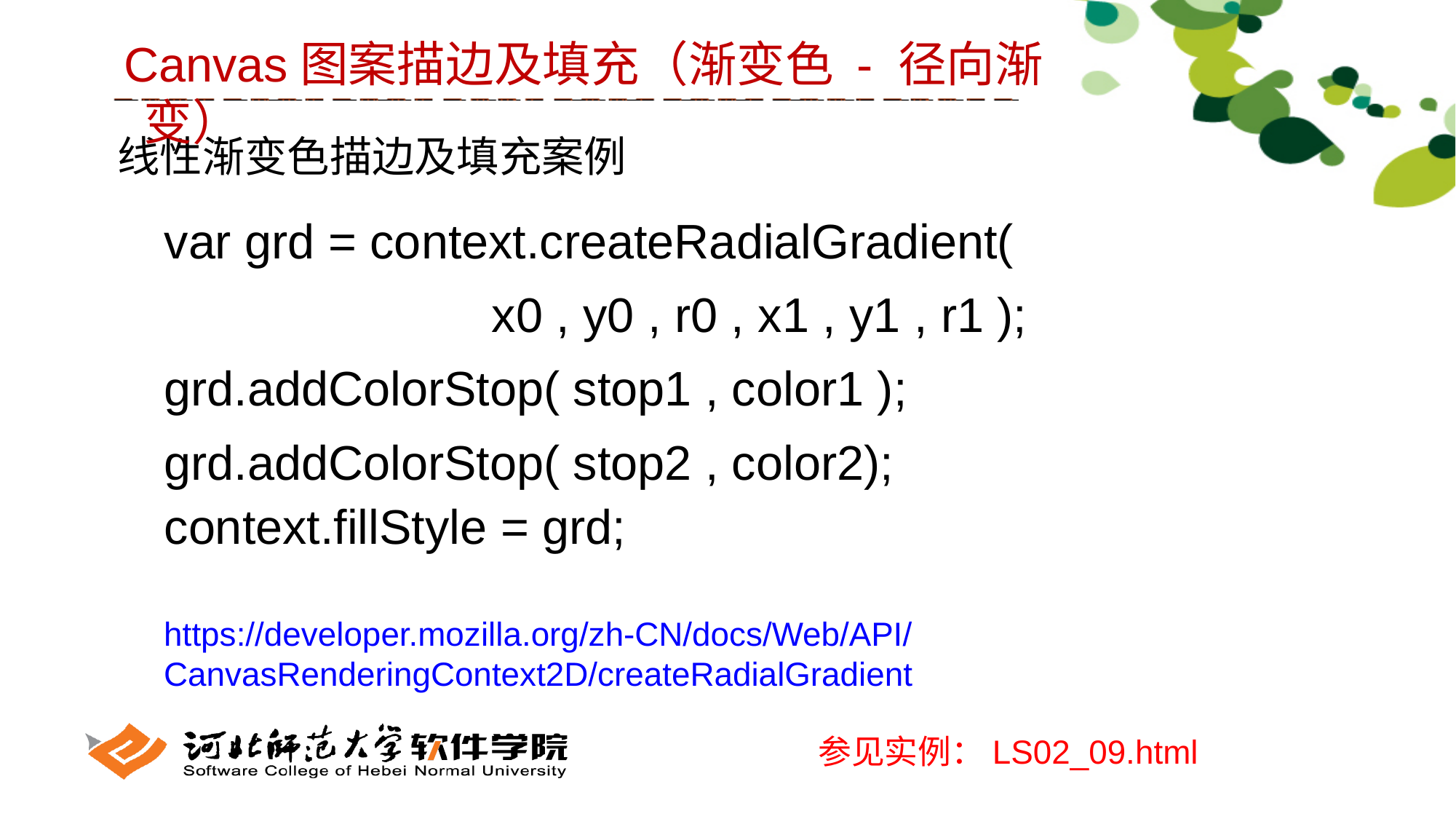

Canvas图案描边及填充（渐变色 - 径向渐变）
线性渐变色描边及填充案例

var grd = context.createRadialGradient(
			x0 , y0 , r0 , x1 , y1 , r1 );
grd.addColorStop( stop1 , color1 );
grd.addColorStop( stop2 , color2);
context.fillStyle = grd;
https://developer.mozilla.org/zh-CN/docs/Web/API/CanvasRenderingContext2D/createRadialGradient
参见实例：LS02_09.html